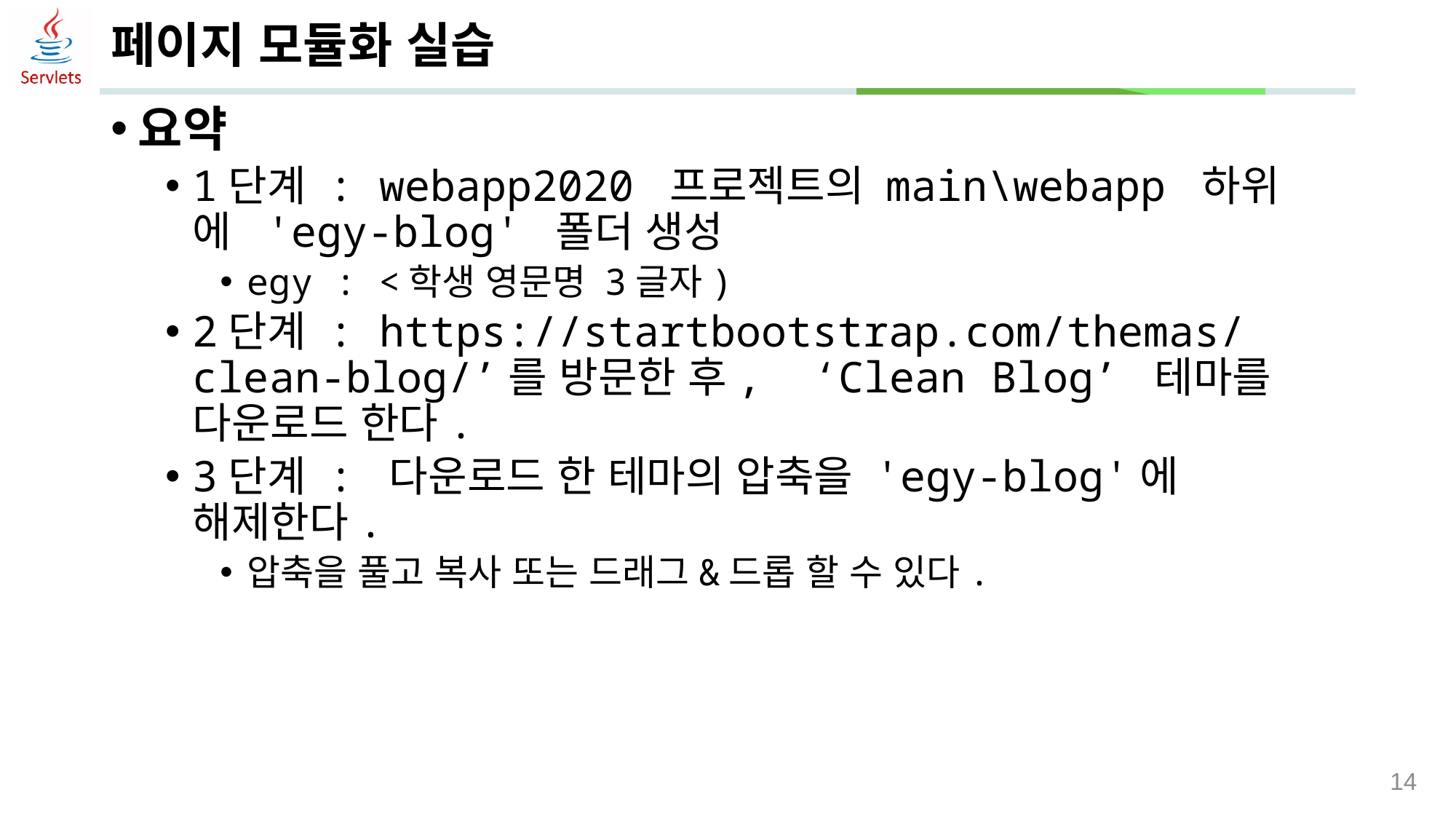

# 페이지 모듈화 실습
요약
1단계 : webapp2020 프로젝트의 main\webapp 하위에  'egy-blog' 폴더 생성
egy : <학생 영문명 3글자)
2단계 : https://startbootstrap.com/themas/clean-blog/’를 방문한 후,  ‘Clean Blog’ 테마를 다운로드 한다.
3단계 : 다운로드 한 테마의 압축을 'egy-blog'에 해제한다.
압축을 풀고 복사 또는 드래그&드롭 할 수 있다.
14